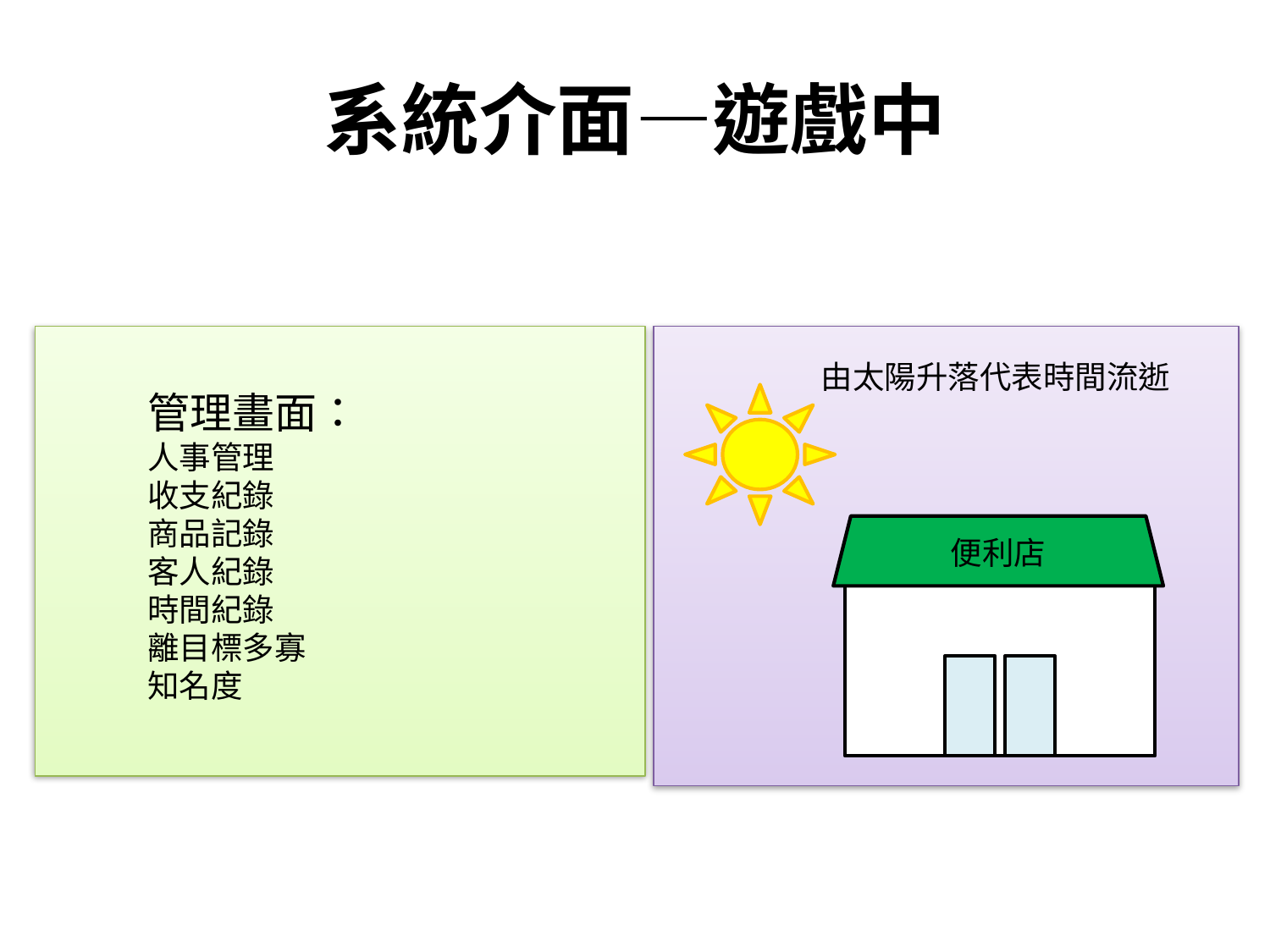

# 系統介面—遊戲中

由太陽升落代表時間流逝
管理畫面：
人事管理
收支紀錄
商品記錄
客人紀錄
時間紀錄
離目標多寡
知名度

便利店